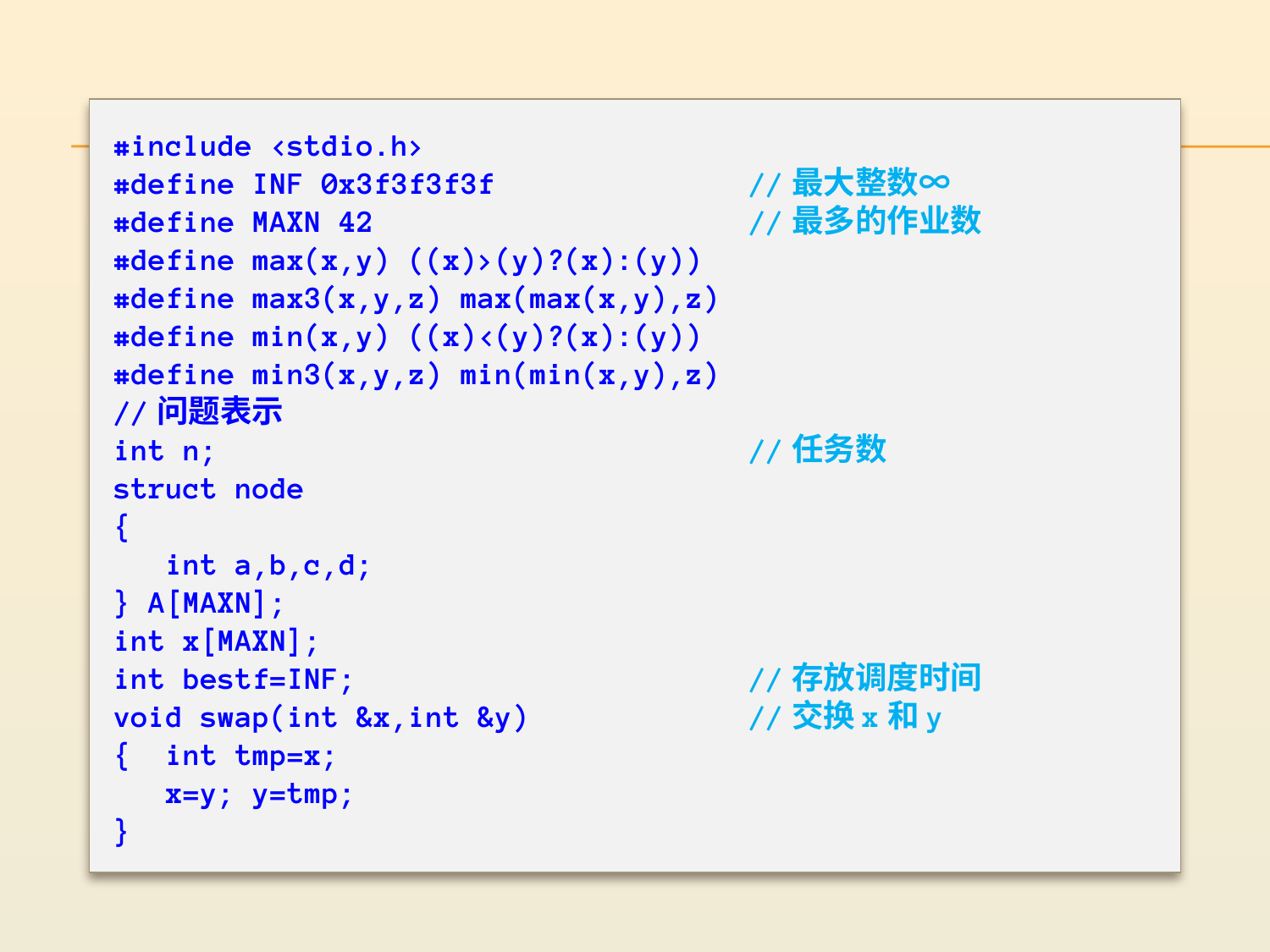

#include <stdio.h>
#define INF 0x3f3f3f3f		//最大整数∞
#define MAXN 42			//最多的作业数
#define max(x,y) ((x)>(y)?(x):(y))
#define max3(x,y,z) max(max(x,y),z)
#define min(x,y) ((x)<(y)?(x):(y))
#define min3(x,y,z) min(min(x,y),z)
//问题表示
int n;					//任务数
struct node
{
   int a,b,c,d;
} A[MAXN];
int x[MAXN];
int bestf=INF;				//存放调度时间
void swap(int &x,int &y)		//交换x和y
{  int tmp=x;
   x=y; y=tmp;
}